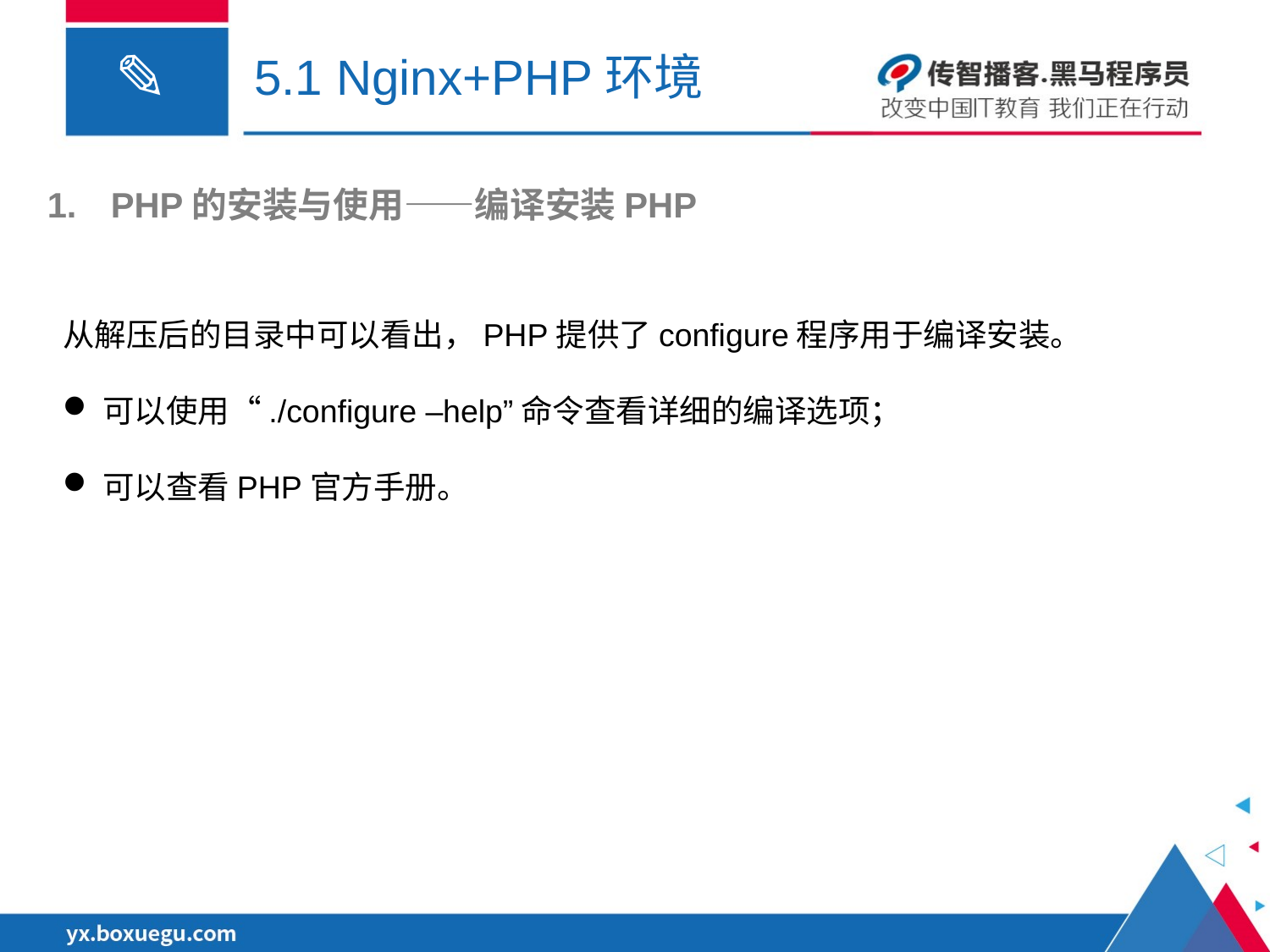

# 5.1 Nginx+PHP环境
PHP的安装与使用——编译安装PHP
从解压后的目录中可以看出，PHP提供了configure程序用于编译安装。
可以使用“./configure –help”命令查看详细的编译选项；
可以查看PHP官方手册。